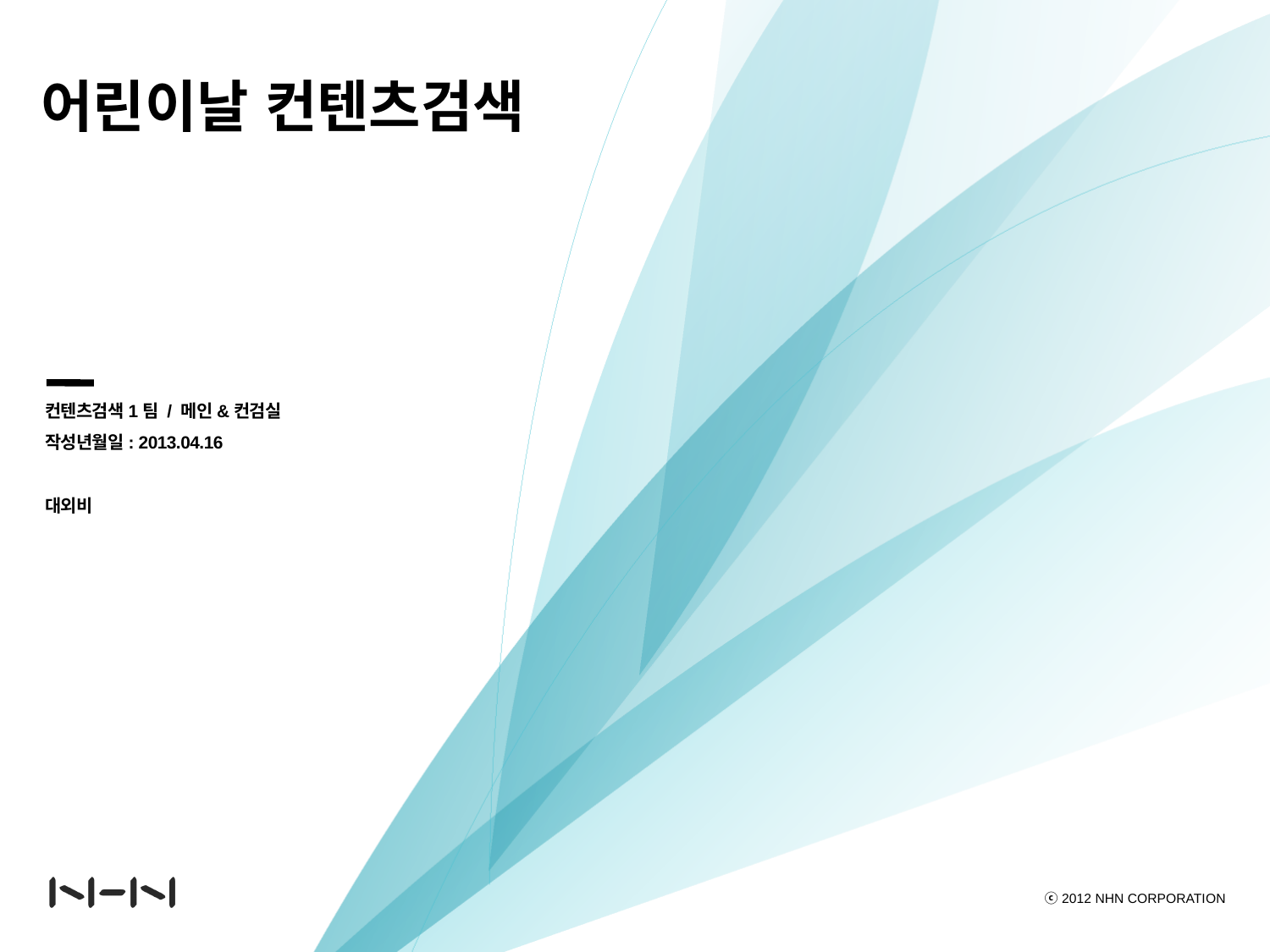

어린이날 컨텐츠검색
컨텐츠검색1팀 / 메인&컨검실
작성년월일: 2013.04.16

대외비
ⓒ 2012 NHN CORPORATION